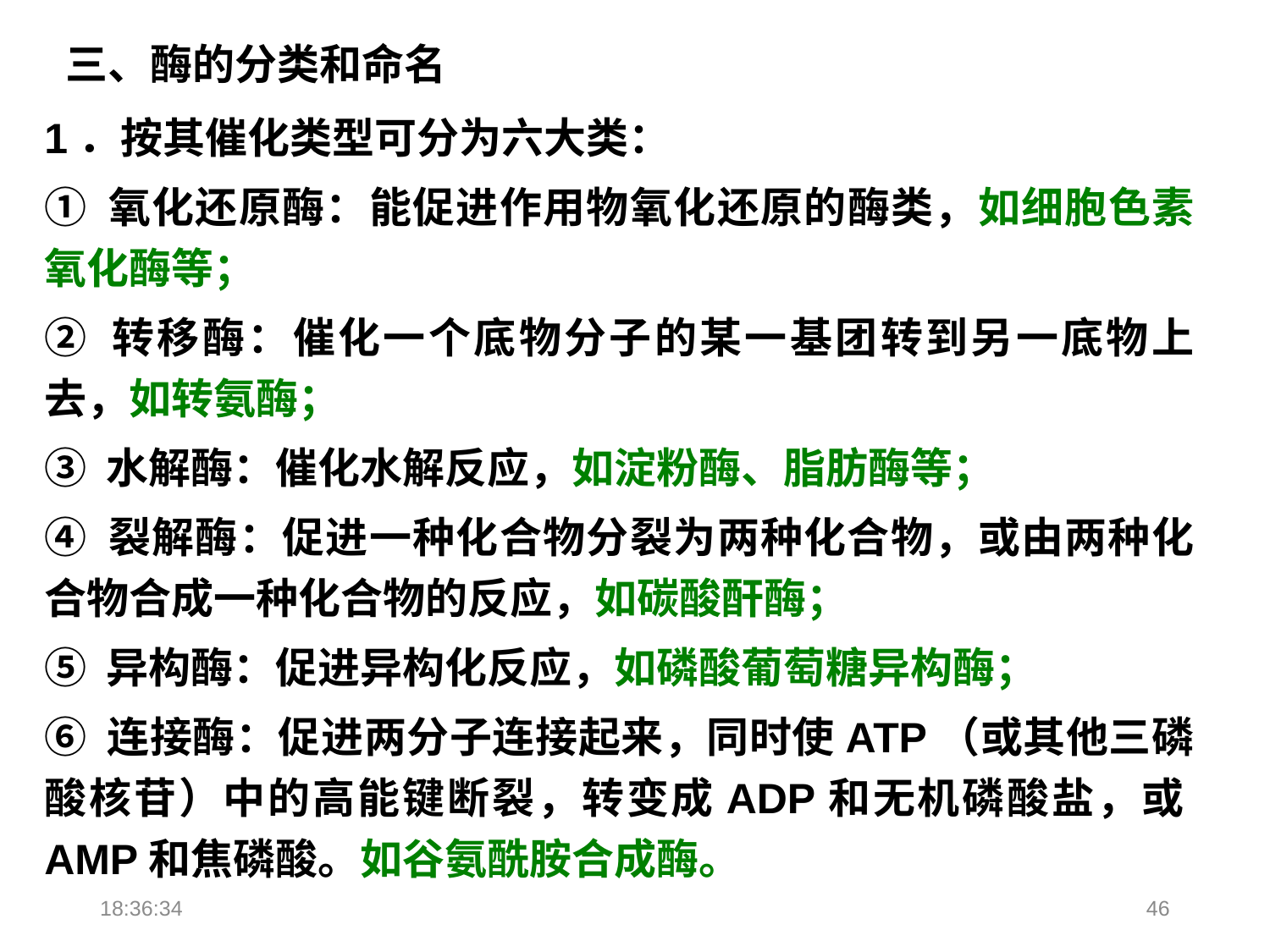

三、酶的分类和命名
1．按其催化类型可分为六大类：
① 氧化还原酶：能促进作用物氧化还原的酶类，如细胞色素氧化酶等；
② 转移酶：催化一个底物分子的某一基团转到另一底物上去，如转氨酶；
③ 水解酶：催化水解反应，如淀粉酶、脂肪酶等；
④ 裂解酶：促进一种化合物分裂为两种化合物，或由两种化合物合成一种化合物的反应，如碳酸酐酶；
⑤ 异构酶：促进异构化反应，如磷酸葡萄糖异构酶；
⑥ 连接酶：促进两分子连接起来，同时使ATP（或其他三磷酸核苷）中的高能键断裂，转变成ADP和无机磷酸盐，或AMP和焦磷酸。如谷氨酰胺合成酶。
18:36:34
46